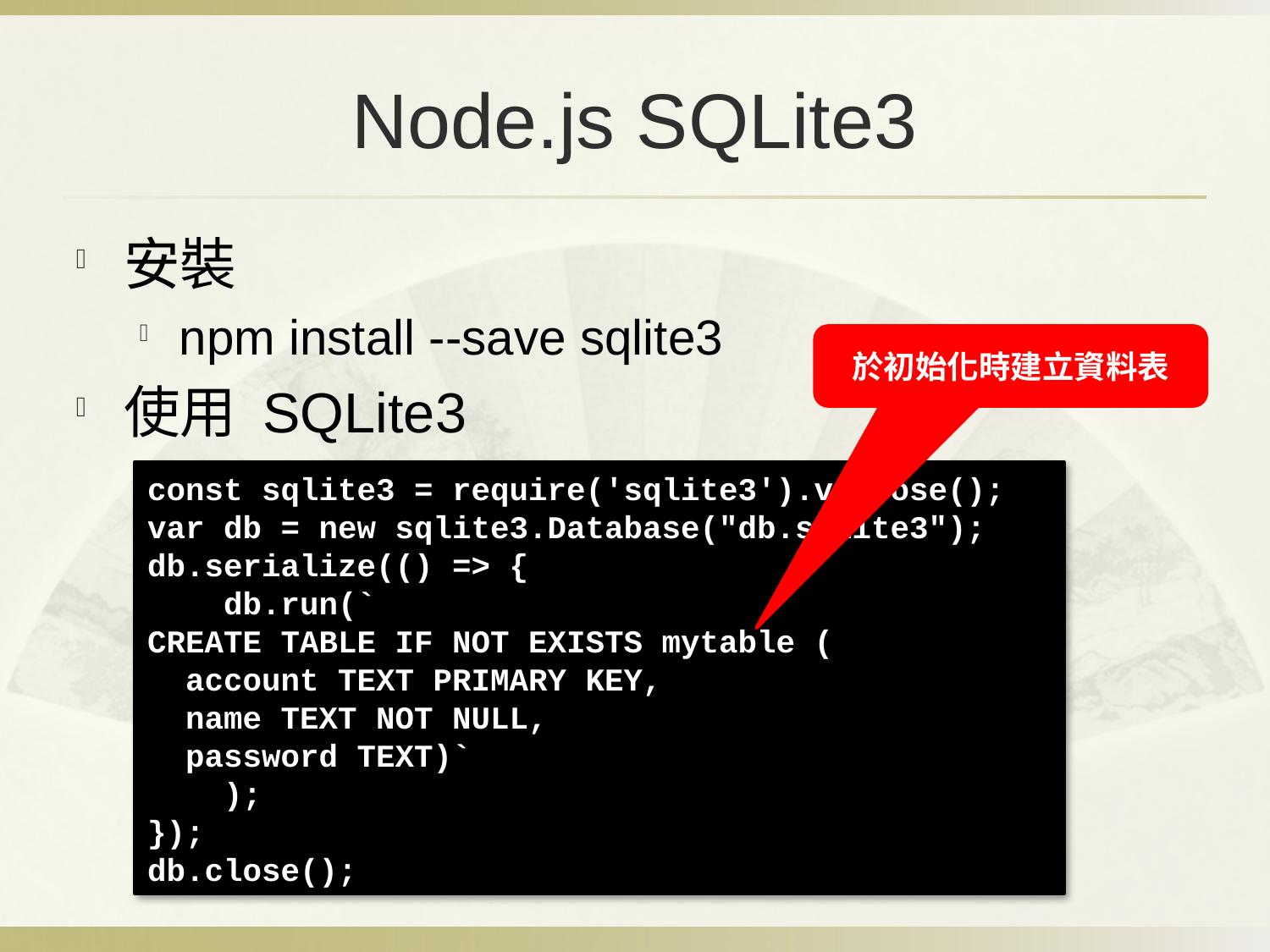

# Node.js SQLite3
安裝
npm install --save sqlite3
使用 SQLite3

於初始化時建立資料表
const sqlite3 = require('sqlite3').verbose();
var db = new sqlite3.Database("db.sqlite3");
db.serialize(() => {
    db.run(`
CREATE TABLE IF NOT EXISTS mytable (
  account TEXT PRIMARY KEY,
  name TEXT NOT NULL,
  password TEXT)`
    );
});
db.close();